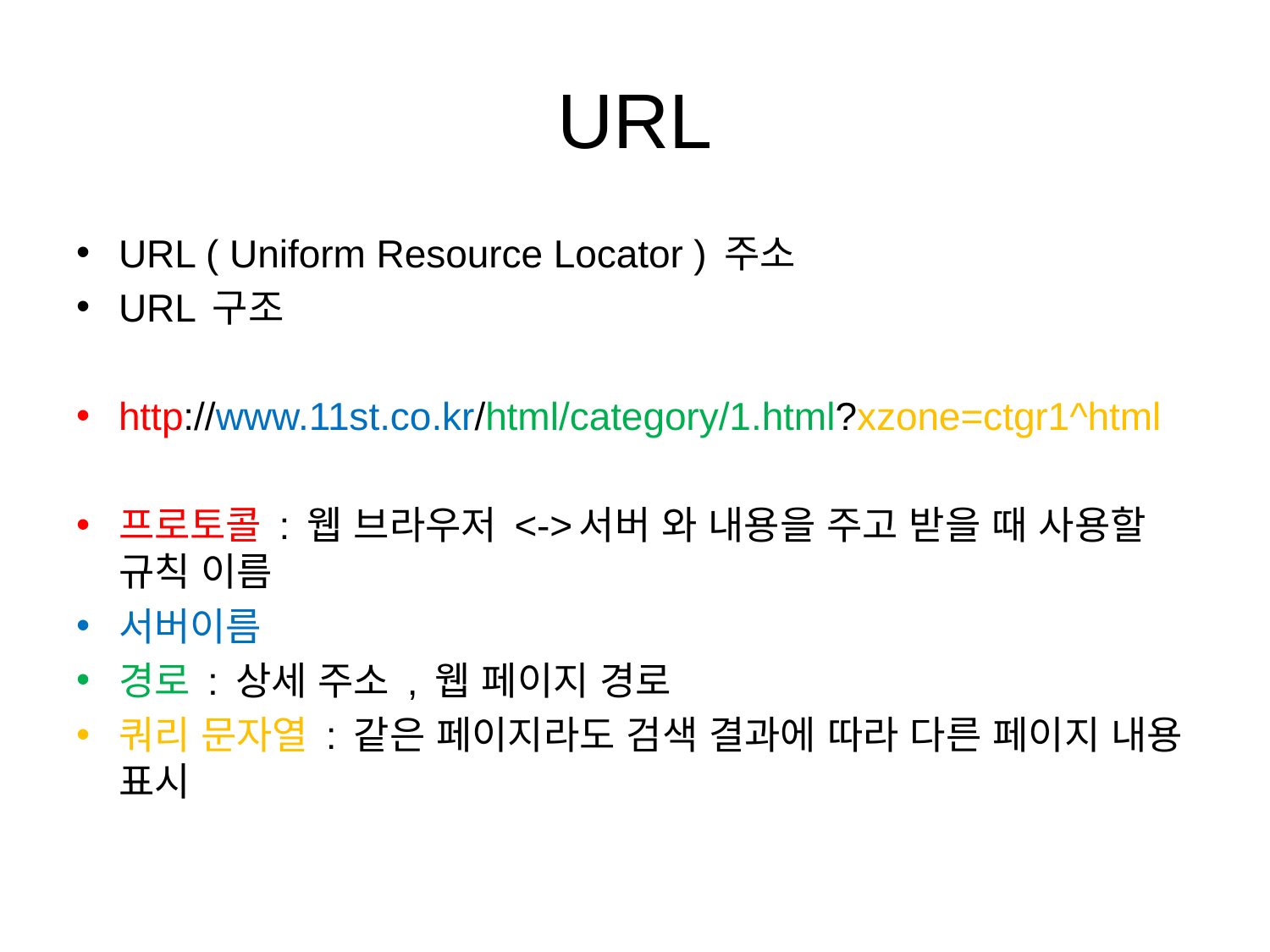

# URL
URL ( Uniform Resource Locator ) 주소
URL 구조

http://www.11st.co.kr/html/category/1.html?xzone=ctgr1^html

프로토콜 : 웹 브라우저 <->서버 와 내용을 주고 받을 때 사용할 규칙 이름
서버이름
경로 : 상세 주소 , 웹 페이지 경로
쿼리 문자열 : 같은 페이지라도 검색 결과에 따라 다른 페이지 내용 표시